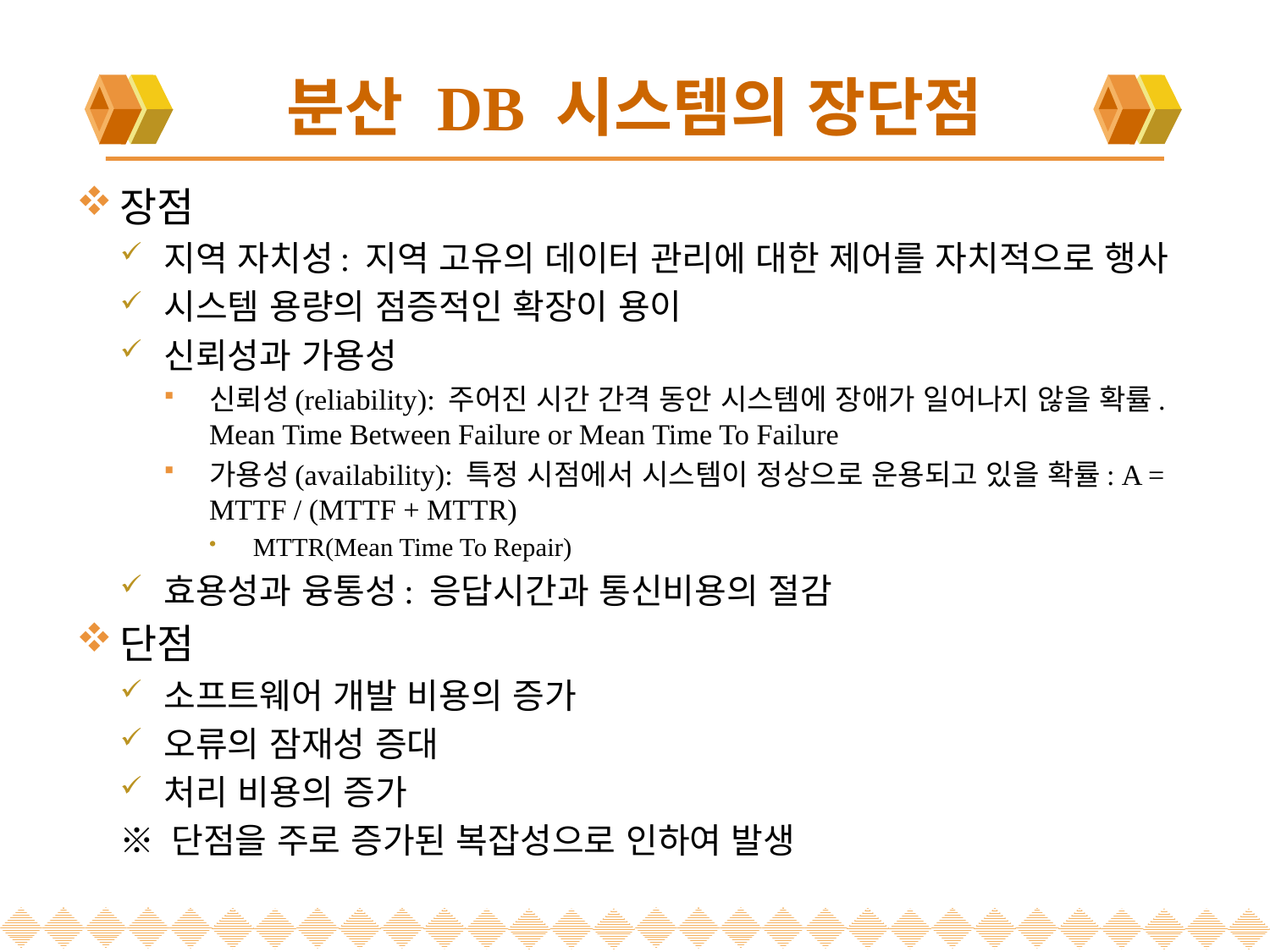

# 분산 DB 시스템의 장단점
장점
지역 자치성: 지역 고유의 데이터 관리에 대한 제어를 자치적으로 행사
시스템 용량의 점증적인 확장이 용이
신뢰성과 가용성
신뢰성(reliability): 주어진 시간 간격 동안 시스템에 장애가 일어나지 않을 확률. Mean Time Between Failure or Mean Time To Failure
가용성(availability): 특정 시점에서 시스템이 정상으로 운용되고 있을 확률: A = MTTF / (MTTF + MTTR)
MTTR(Mean Time To Repair)
효용성과 융통성: 응답시간과 통신비용의 절감
단점
소프트웨어 개발 비용의 증가
오류의 잠재성 증대
처리 비용의 증가
※ 단점을 주로 증가된 복잡성으로 인하여 발생